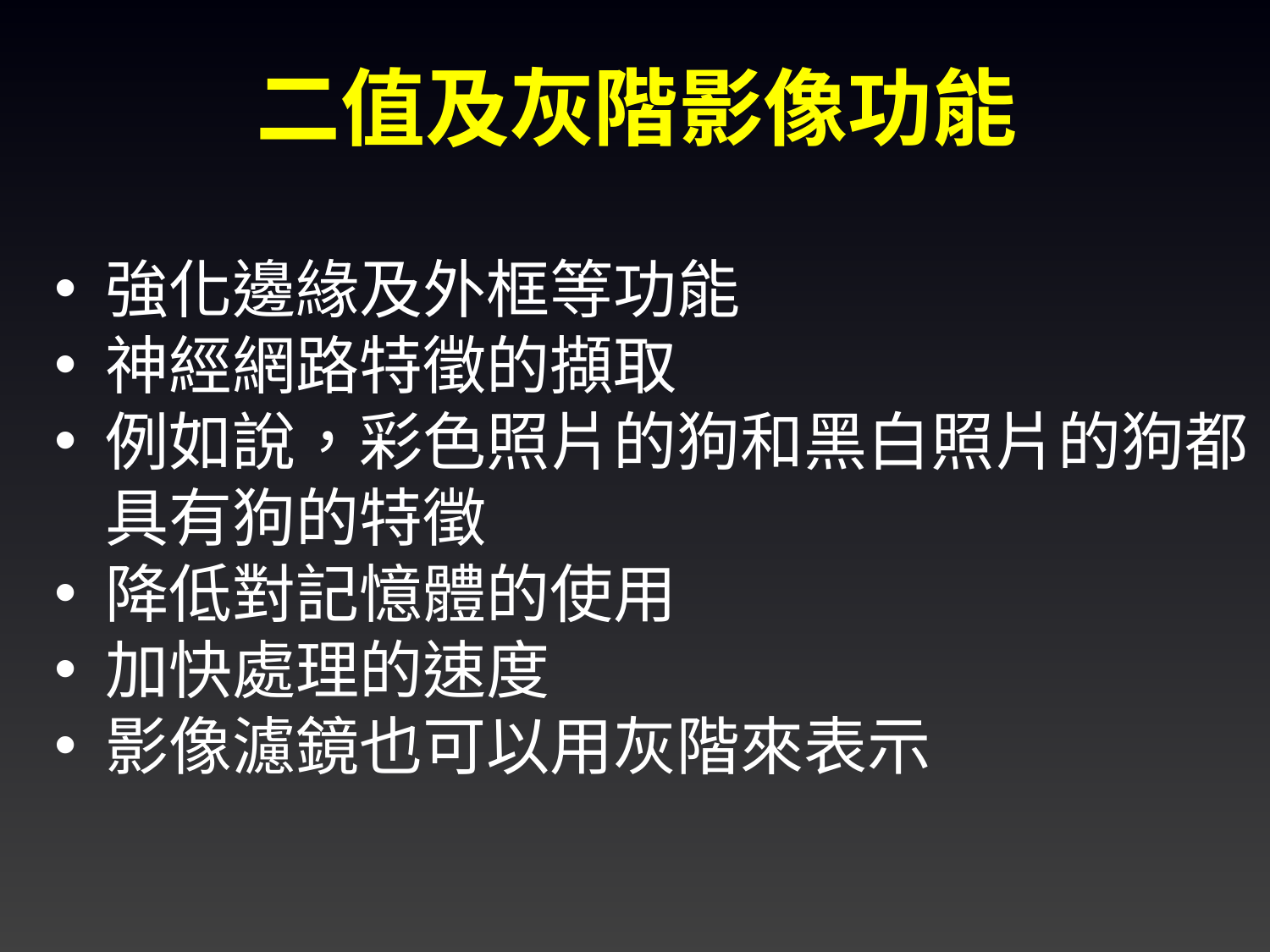

二值及灰階影像功能
強化邊緣及外框等功能
神經網路特徵的擷取
例如說，彩色照片的狗和黑白照片的狗都具有狗的特徵
降低對記憶體的使用
加快處理的速度
影像濾鏡也可以用灰階來表示